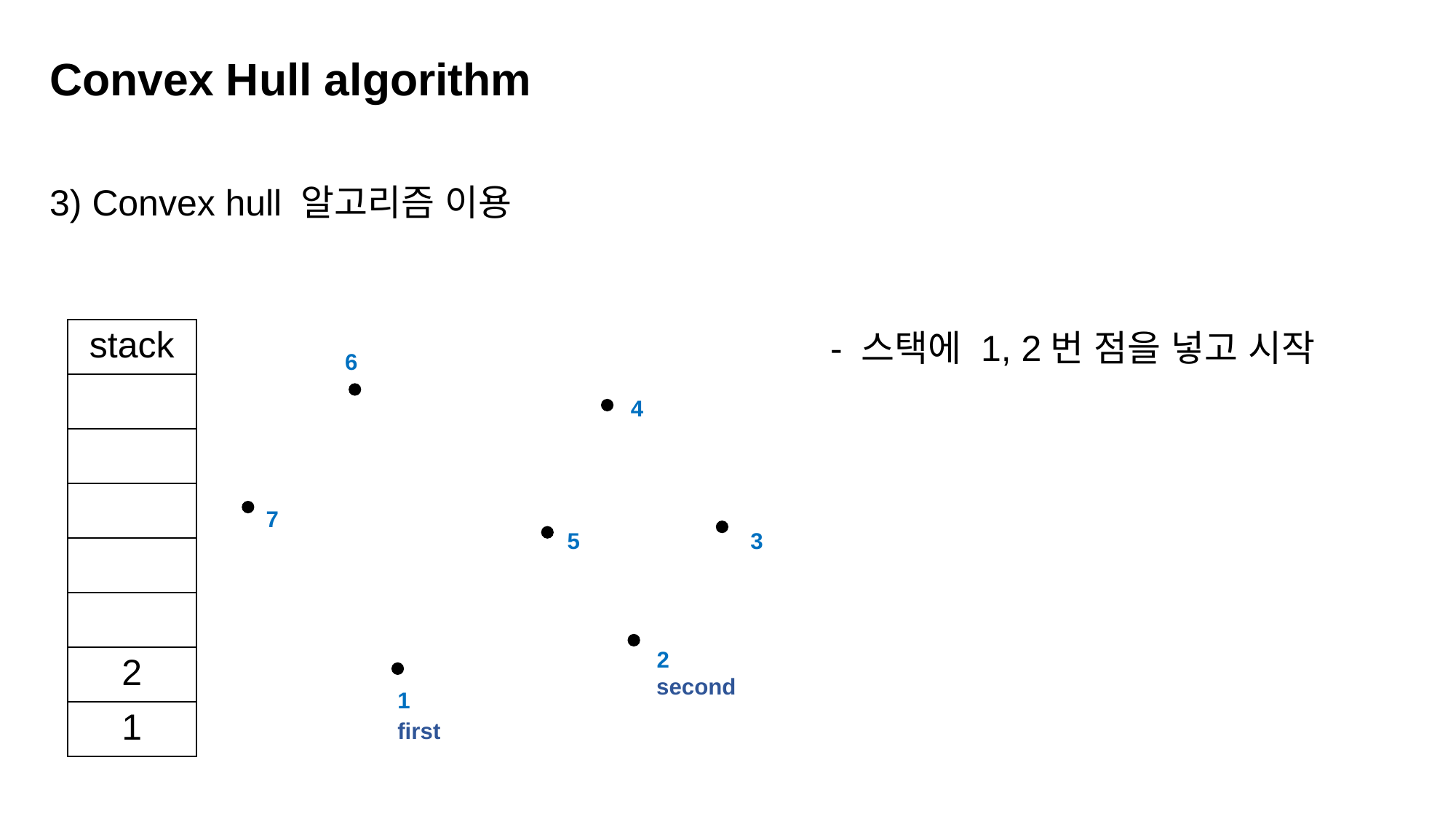

# Convex Hull algorithm
3) Convex hull 알고리즘 이용
- 스택에 1, 2번 점을 넣고 시작

| stack |
| --- |
|  |
|  |
|  |
|  |
|  |
| 2 |
| 1 |
6

4
7
5
3
2
1
second
first